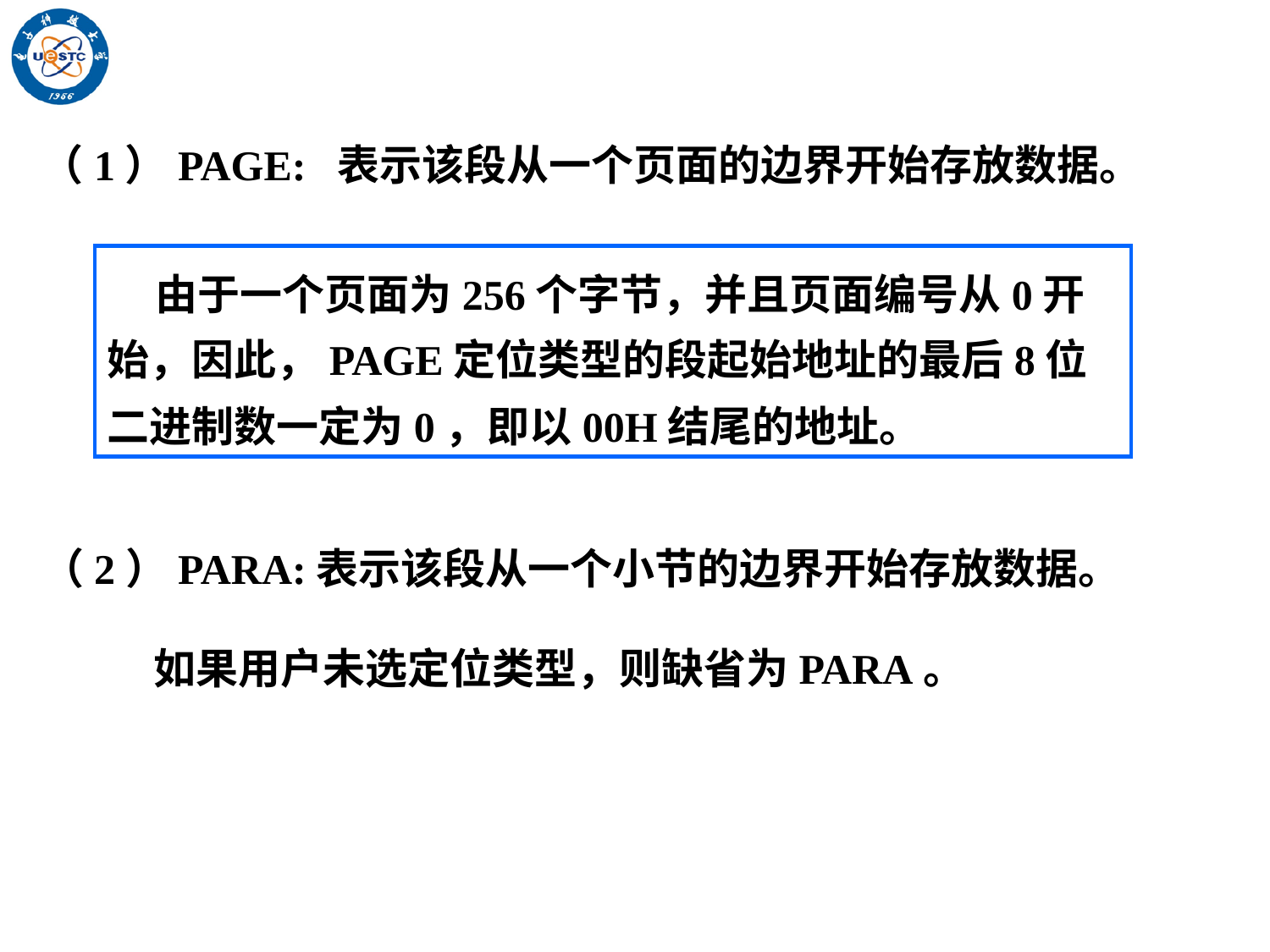

（1）PAGE:  表示该段从一个页面的边界开始存放数据。
    由于一个页面为256个字节，并且页面编号从0开始，因此，PAGE定位类型的段起始地址的最后8位二进制数一定为0，即以00H结尾的地址。
（2）PARA:表示该段从一个小节的边界开始存放数据。
如果用户未选定位类型，则缺省为PARA。